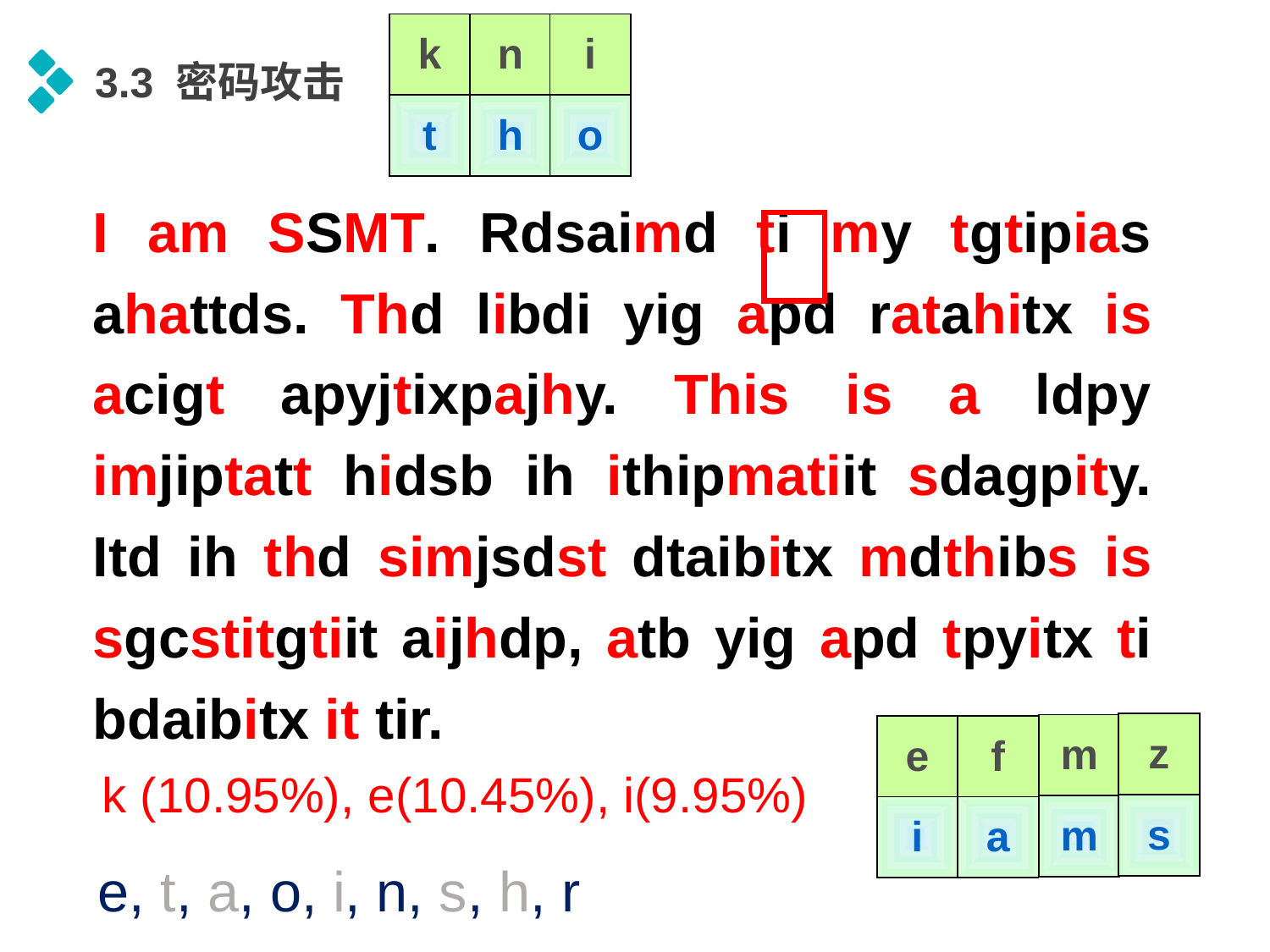

| k | n |
| --- | --- |
| t | h |
| i |
| --- |
| o |

3.3 密码攻击

I am SSMT. Rdsaimd ti my tgtipias ahattds. Thd libdi yig apd ratahitx is acigt apyjtixpajhy. This is a ldpy imjiptatt hidsb ih ithipmatiit sdagpity. Itd ih thd simjsdst dtaibitx mdthibs is sgcstitgtiit aijhdp, atb yig apd tpyitx ti bdaibitx it tir.

| z |
| --- |
| s |
| m |
| --- |
| m |
| e | f |
| --- | --- |
| i | a |
k (10.95%), e(10.45%), i(9.95%)
e, t, a, o, i, n, s, h, r